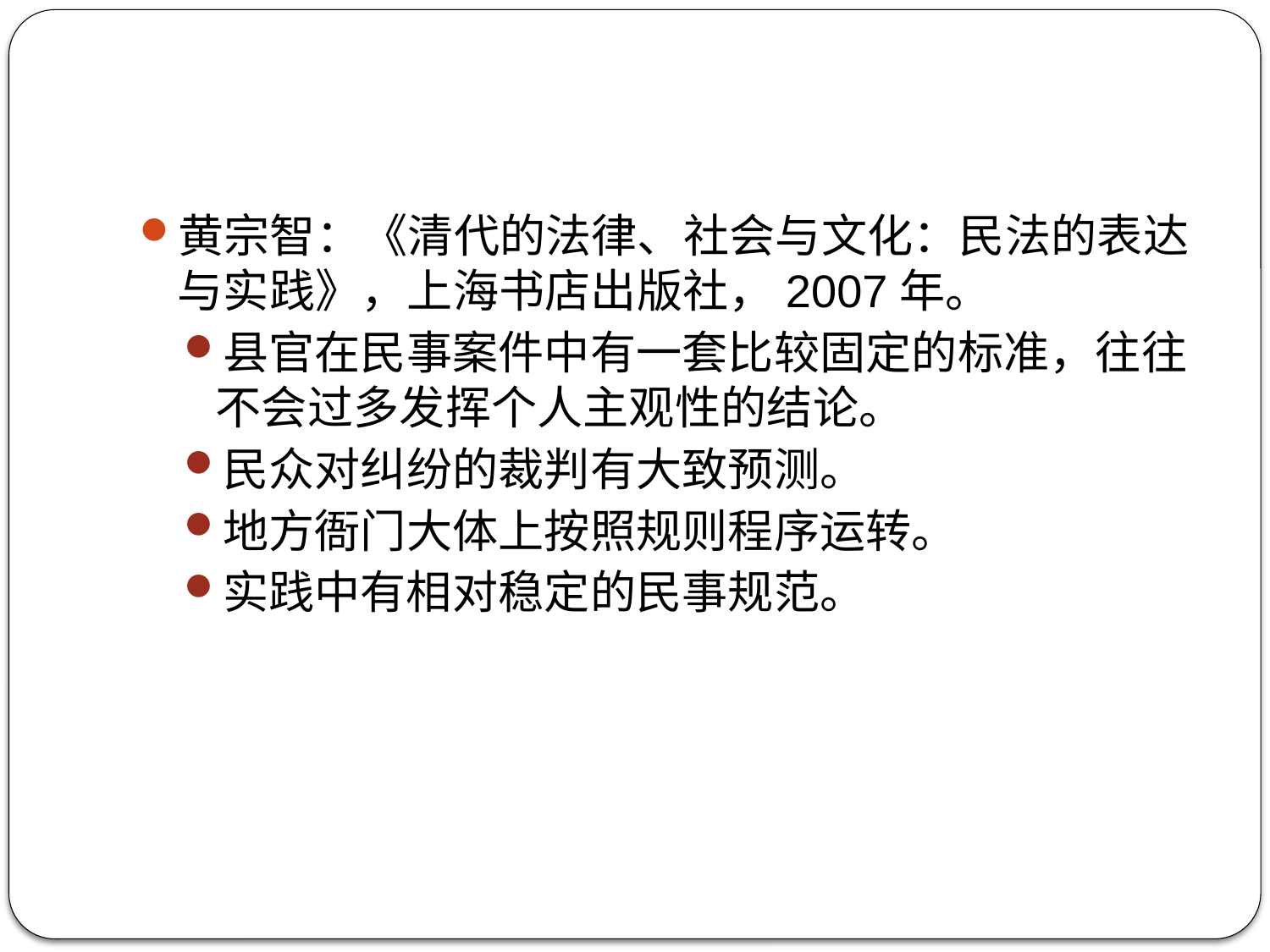

#
黄宗智：《清代的法律、社会与文化：民法的表达与实践》，上海书店出版社，2007年。
县官在民事案件中有一套比较固定的标准，往往不会过多发挥个人主观性的结论。
民众对纠纷的裁判有大致预测。
地方衙门大体上按照规则程序运转。
实践中有相对稳定的民事规范。